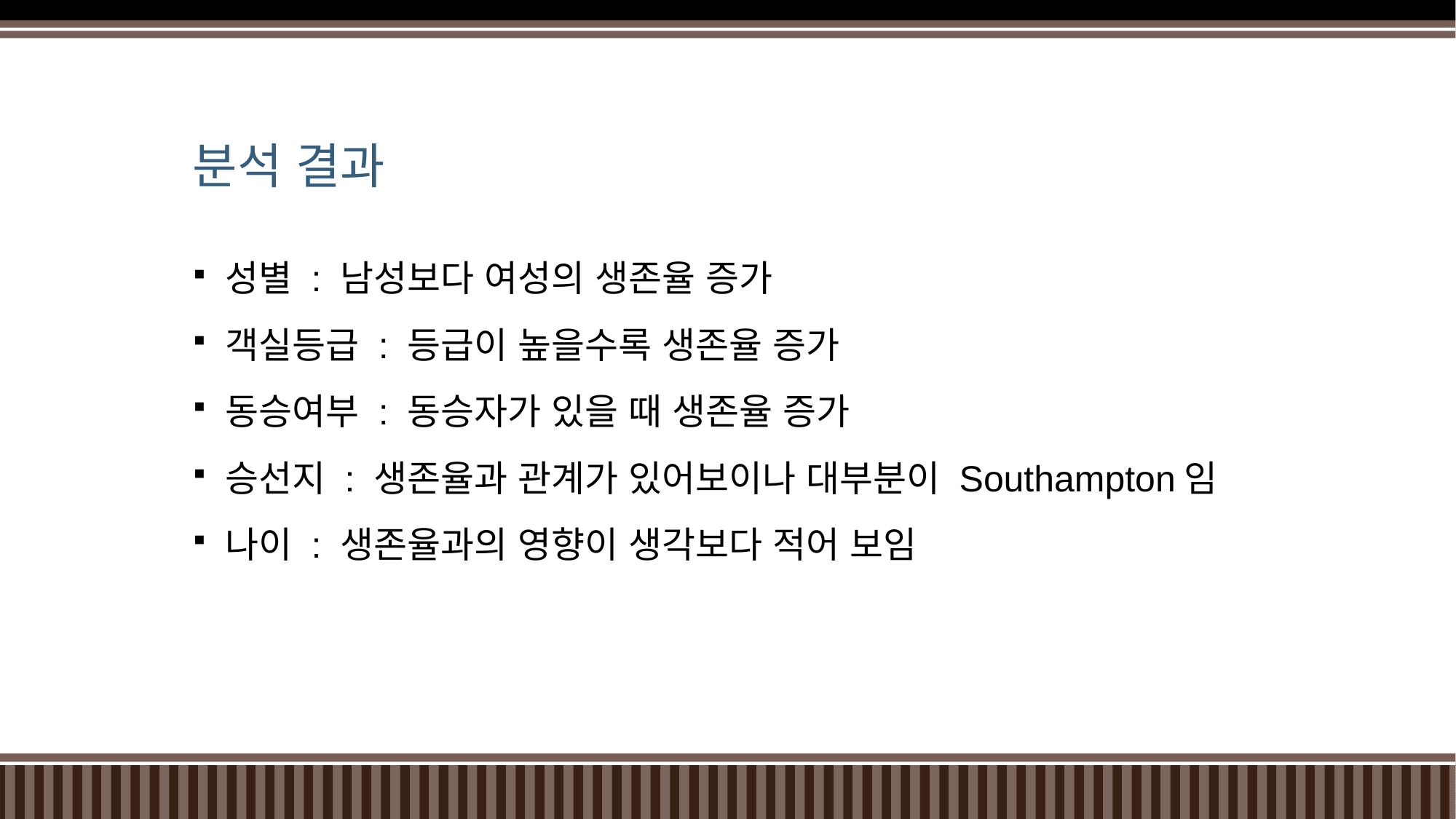

# 분석 결과
성별 : 남성보다 여성의 생존율 증가
객실등급 : 등급이 높을수록 생존율 증가
동승여부 : 동승자가 있을 때 생존율 증가
승선지 : 생존율과 관계가 있어보이나 대부분이 Southampton임
나이 : 생존율과의 영향이 생각보다 적어 보임